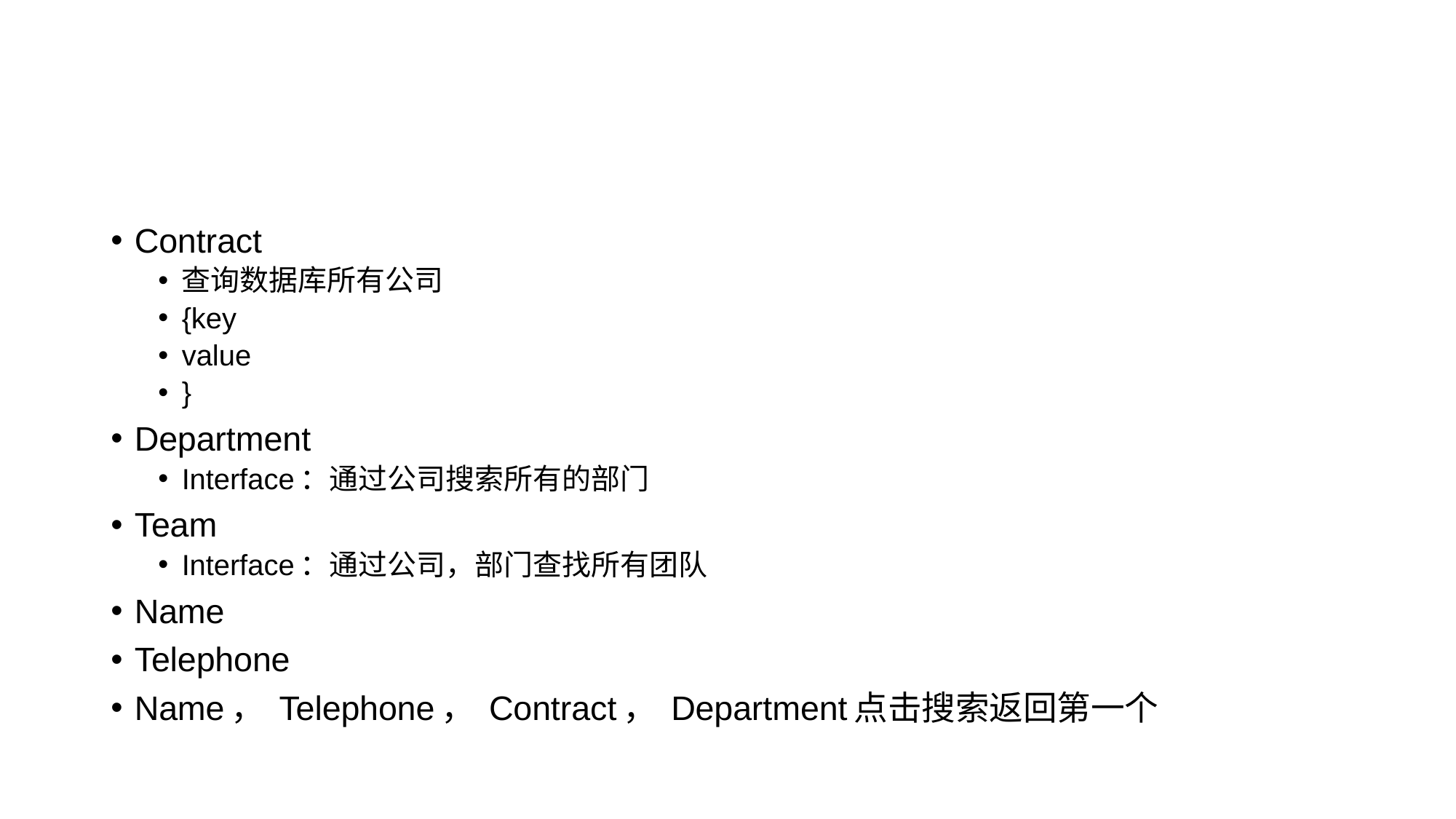

#
Contract
查询数据库所有公司
{key
value
}
Department
Interface：通过公司搜索所有的部门
Team
Interface：通过公司，部门查找所有团队
Name
Telephone
Name， Telephone， Contract， Department点击搜索返回第一个